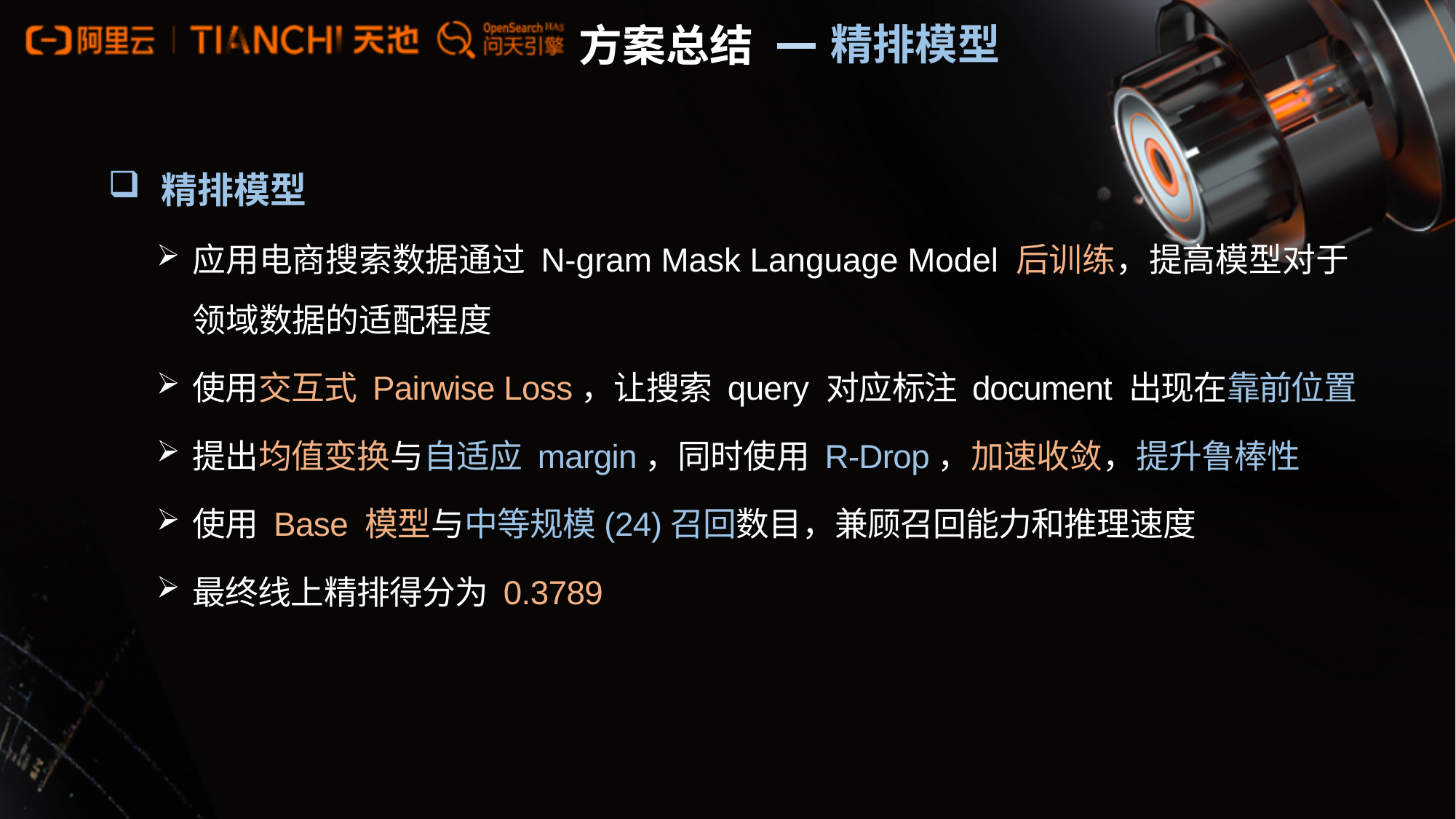

精排模型
方案总结
 精排模型
应用电商搜索数据通过 N-gram Mask Language Model 后训练，提高模型对于领域数据的适配程度
使用交互式 Pairwise Loss，让搜索 query 对应标注 document 出现在靠前位置
提出均值变换与自适应 margin，同时使用 R-Drop，加速收敛，提升鲁棒性
使用 Base 模型与中等规模(24)召回数目，兼顾召回能力和推理速度
最终线上精排得分为 0.3789

35